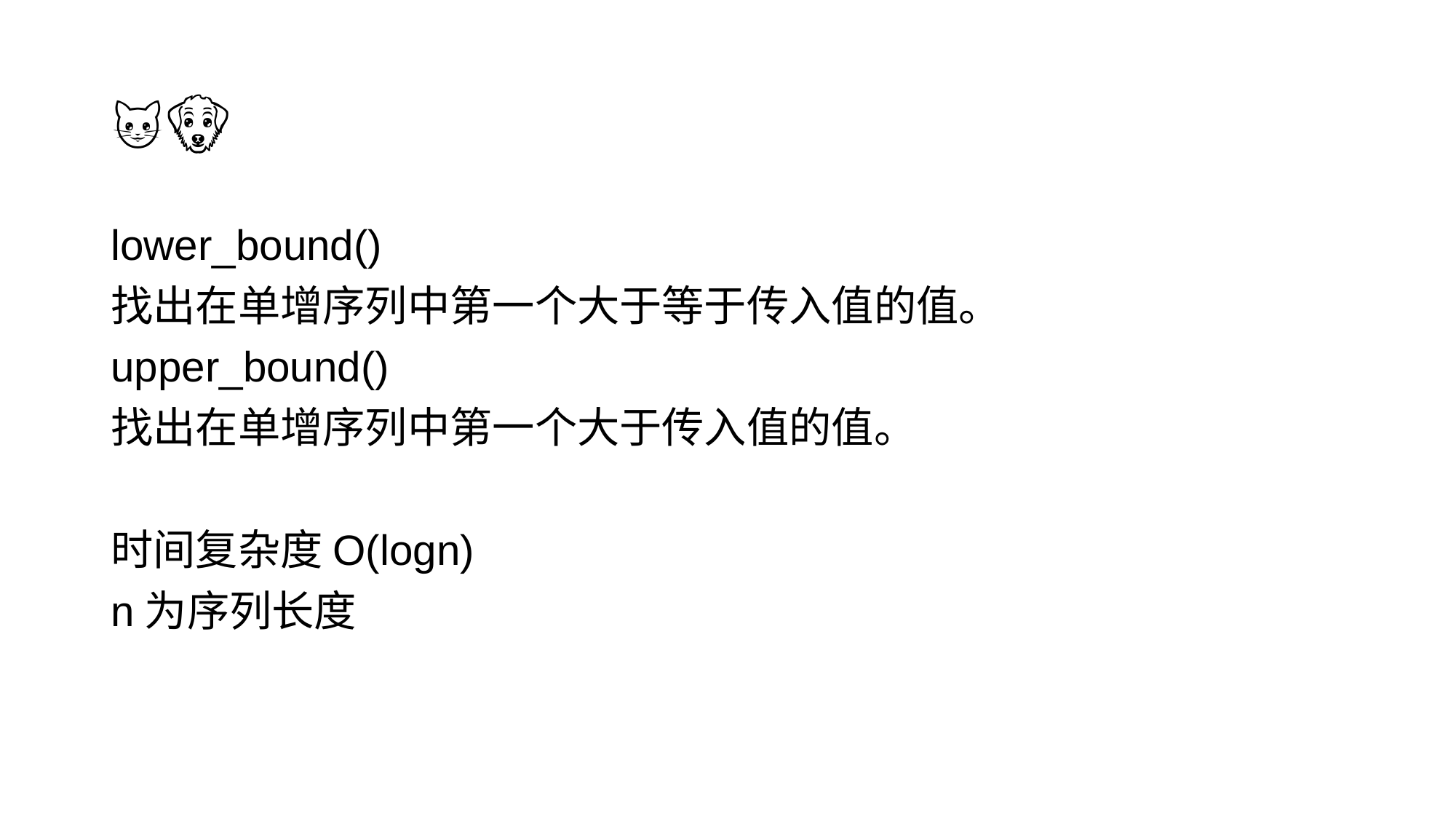

# 🐱🐶
lower_bound()
找出在单增序列中第一个大于等于传入值的值。
upper_bound()
找出在单增序列中第一个大于传入值的值。

时间复杂度O(logn)
n为序列长度